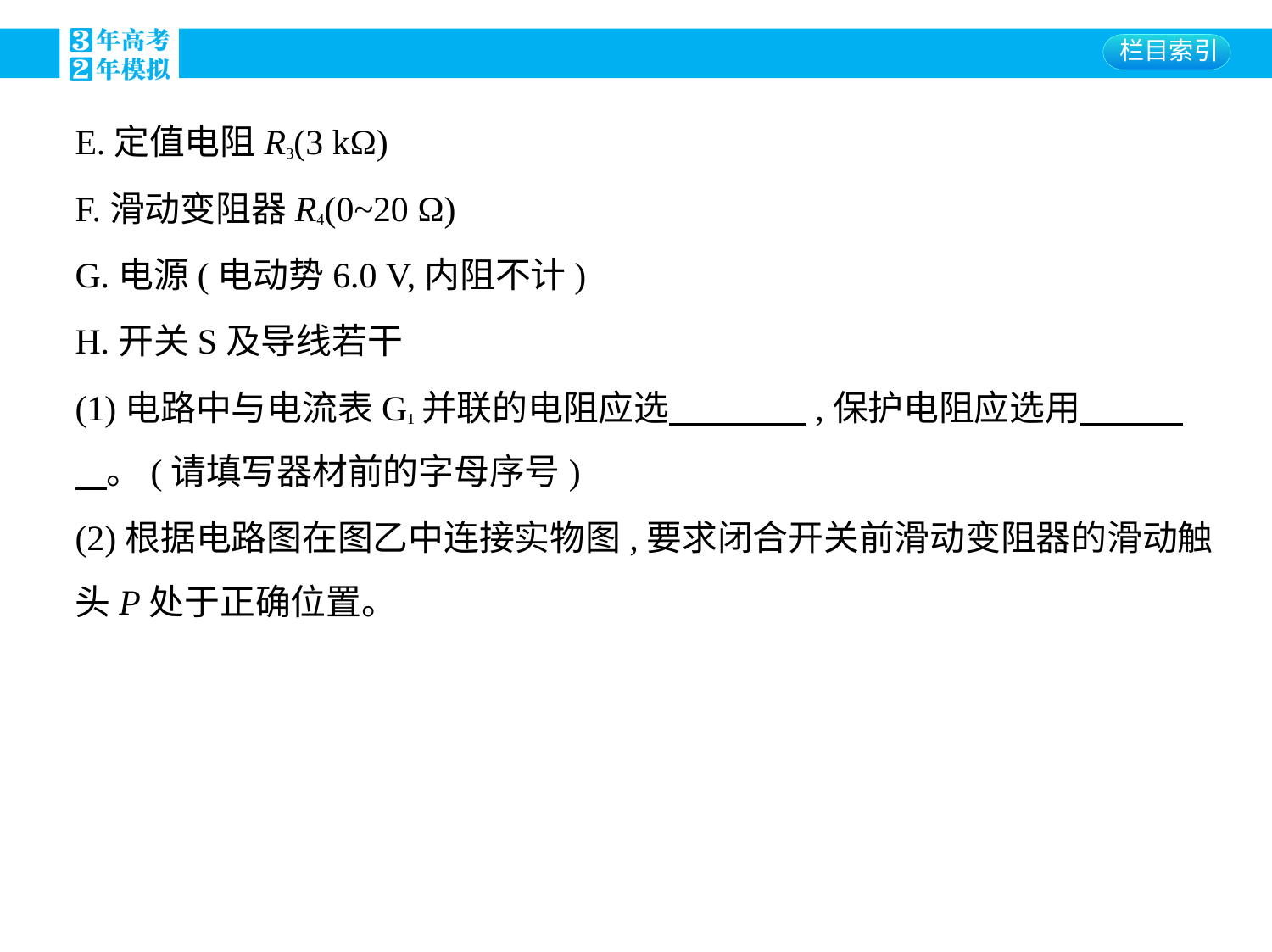

E.定值电阻R3(3 kΩ)
F.滑动变阻器R4(0~20 Ω)
G.电源(电动势6.0 V,内阻不计)
H.开关S及导线若干
(1)电路中与电流表G1并联的电阻应选　　　    ,保护电阻应选用　　    
    。(请填写器材前的字母序号)
(2)根据电路图在图乙中连接实物图,要求闭合开关前滑动变阻器的滑动触
头P处于正确位置。